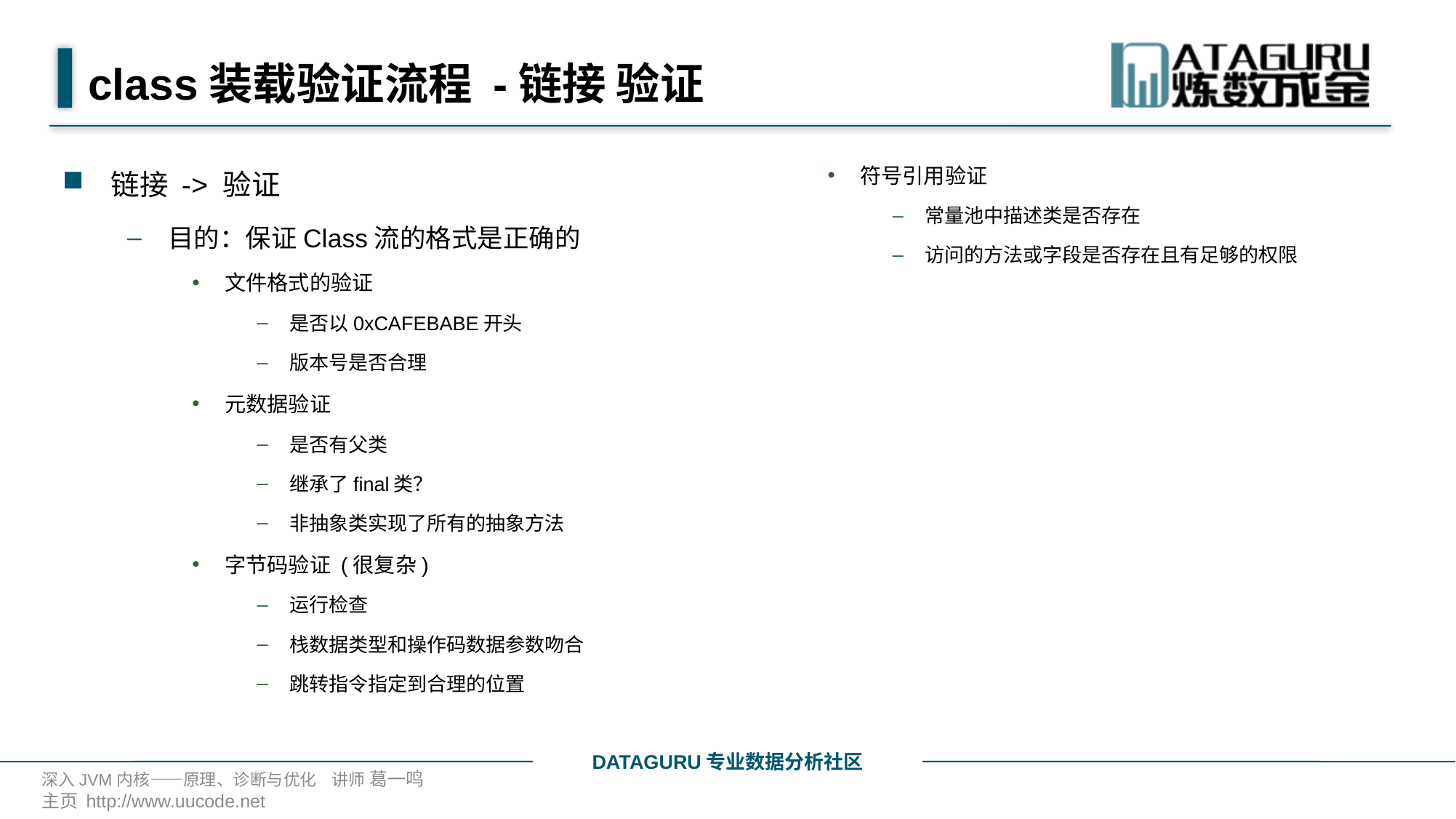

# class装载验证流程 -链接 验证
链接 -> 验证
目的：保证Class流的格式是正确的
文件格式的验证
是否以0xCAFEBABE开头
版本号是否合理
元数据验证
是否有父类
继承了final类？
非抽象类实现了所有的抽象方法
字节码验证 (很复杂)
运行检查
栈数据类型和操作码数据参数吻合
跳转指令指定到合理的位置

符号引用验证
常量池中描述类是否存在
访问的方法或字段是否存在且有足够的权限